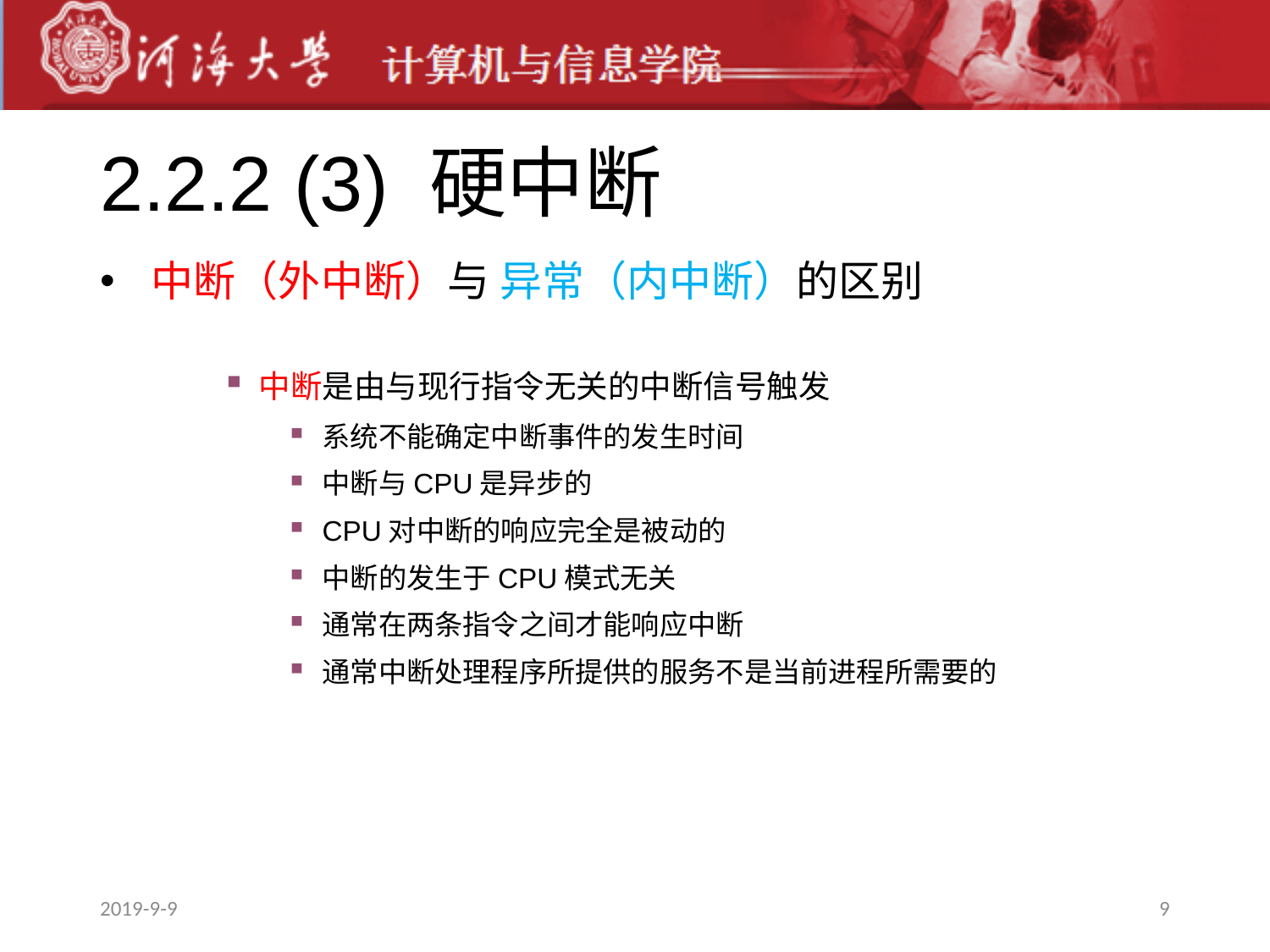

# 2.2.2 (3) 硬中断
 中断（外中断）与 异常（内中断）的区别

中断是由与现行指令无关的中断信号触发
系统不能确定中断事件的发生时间
中断与CPU是异步的
CPU对中断的响应完全是被动的
中断的发生于CPU模式无关
通常在两条指令之间才能响应中断
通常中断处理程序所提供的服务不是当前进程所需要的

2019-9-9
9